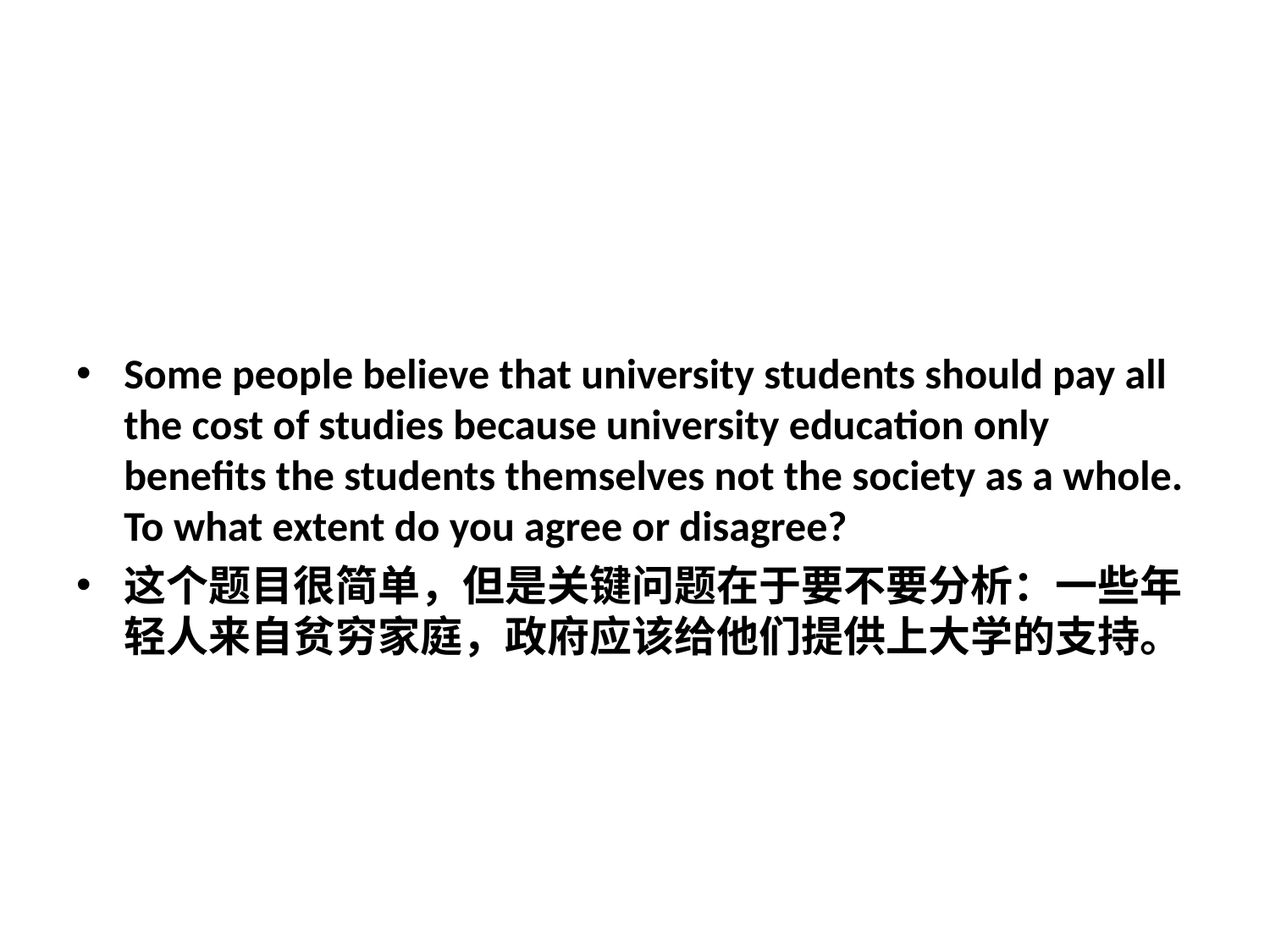

#

Some people believe that university students should pay all the cost of studies because university education only benefits the students themselves not the society as a whole. To what extent do you agree or disagree?
这个题目很简单，但是关键问题在于要不要分析：一些年轻人来自贫穷家庭，政府应该给他们提供上大学的支持。